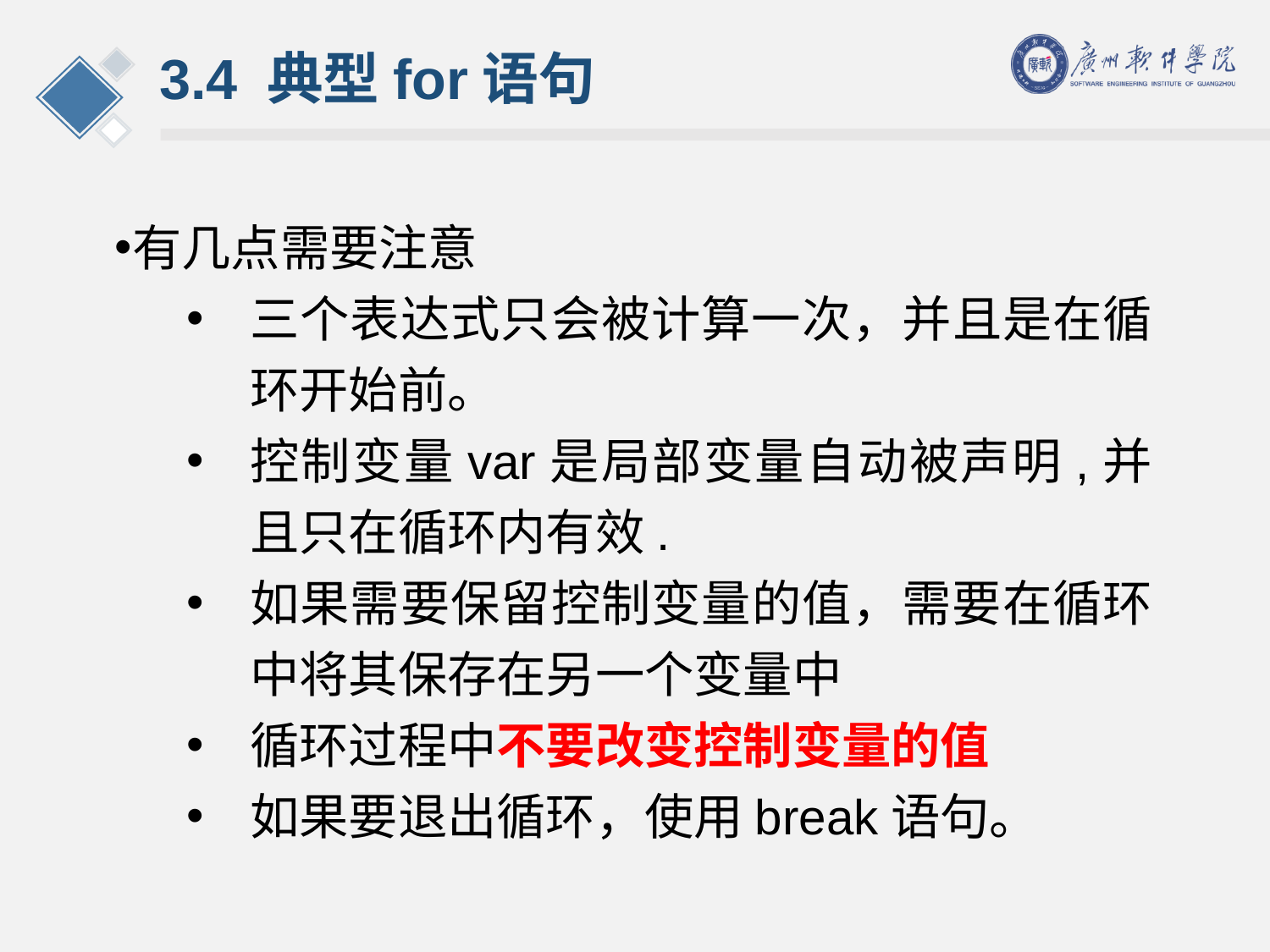

# 3.4 典型for语句
有几点需要注意
三个表达式只会被计算一次，并且是在循环开始前。
控制变量var是局部变量自动被声明,并且只在循环内有效.
如果需要保留控制变量的值，需要在循环中将其保存在另一个变量中
循环过程中不要改变控制变量的值
如果要退出循环，使用break语句。